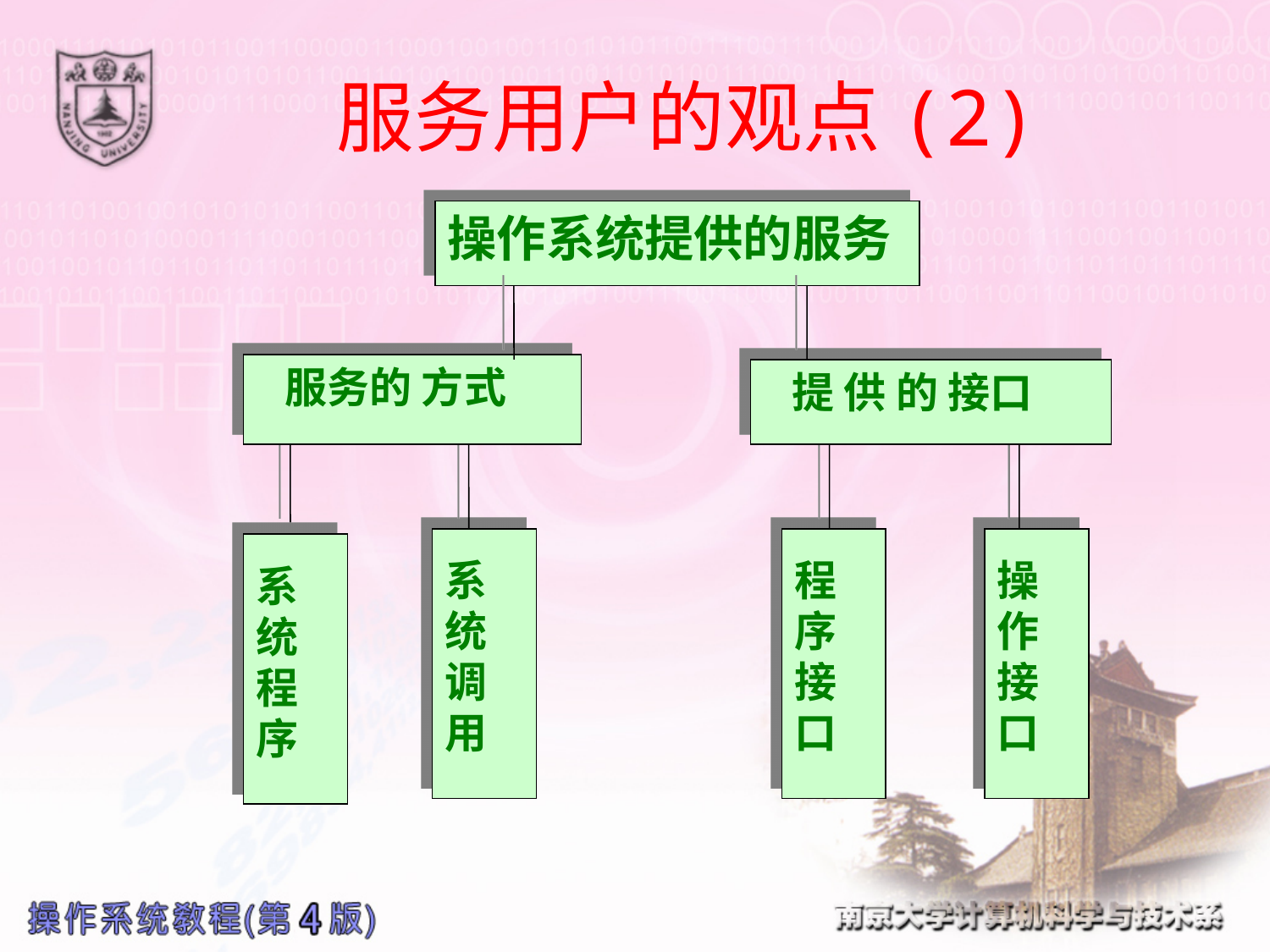

# 服务用户的观点(2)
操作系统提供的服务

  服务的 方式
  提 供 的 接口

系
统
调
用

程
序
接
口

操
作
接
口

系
统
程
序